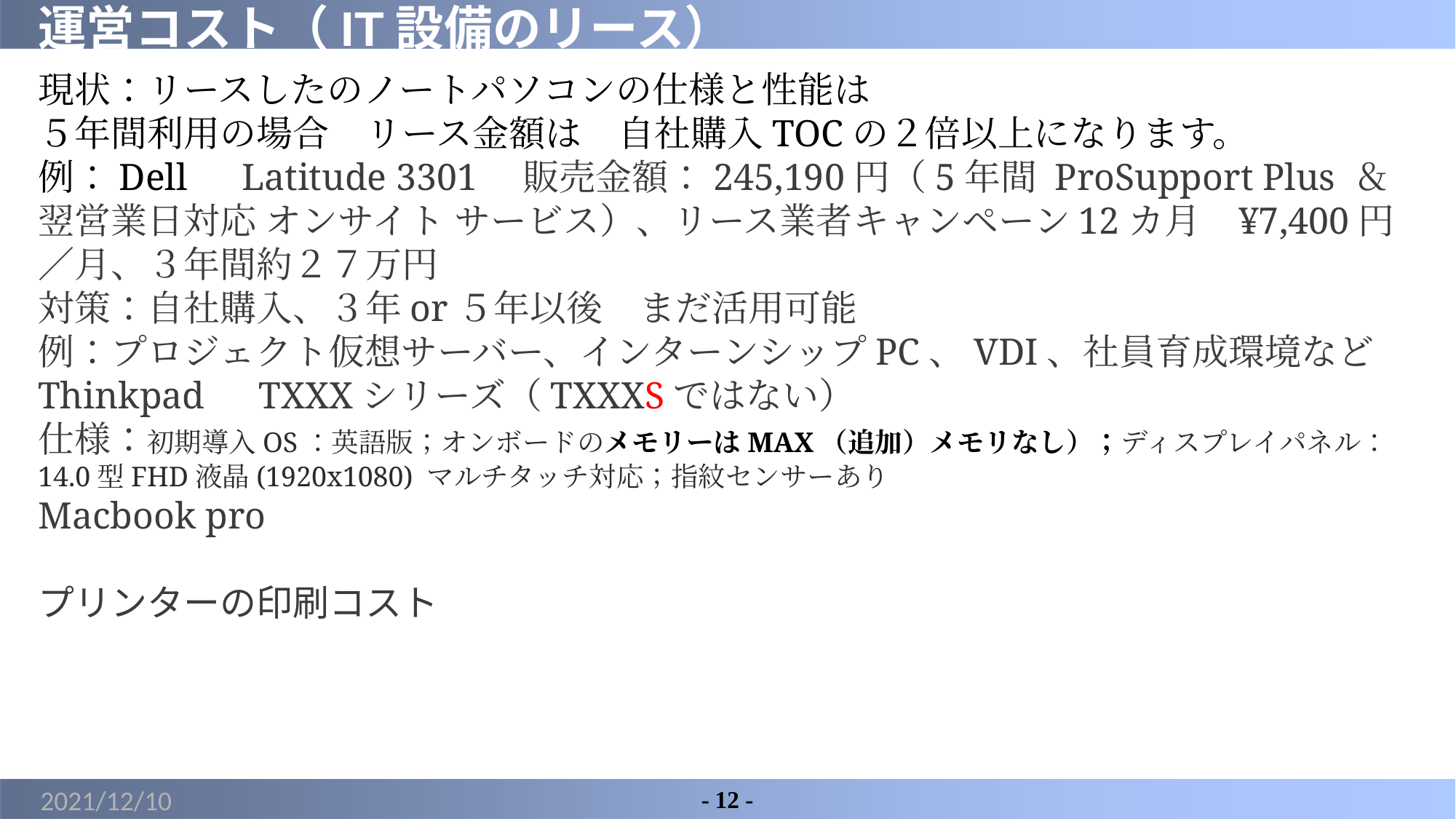

# 運営コスト（IT設備のリース）
現状：リースしたのノートパソコンの仕様と性能は
５年間利用の場合　リース金額は　自社購入TOCの２倍以上になります。
例：Dell　Latitude 3301　販売金額：245,190円（5年間 ProSupport Plus ＆ 翌営業日対応 オンサイト サービス）、リース業者キャンペーン12カ月	¥7,400円／月、３年間約２７万円
対策：自社購入、３年or５年以後　まだ活用可能
例：プロジェクト仮想サーバー、インターンシップPC、VDI、社員育成環境など
Thinkpad　TXXXシリーズ（TXXXSではない）
仕様：初期導入OS：英語版；オンボードのメモリーはMAX（追加）メモリなし）；ディスプレイパネル：14.0型FHD液晶(1920x1080) マルチタッチ対応；指紋センサーあり
Macbook pro

プリンターの印刷コスト

2021/12/10
- 12 -